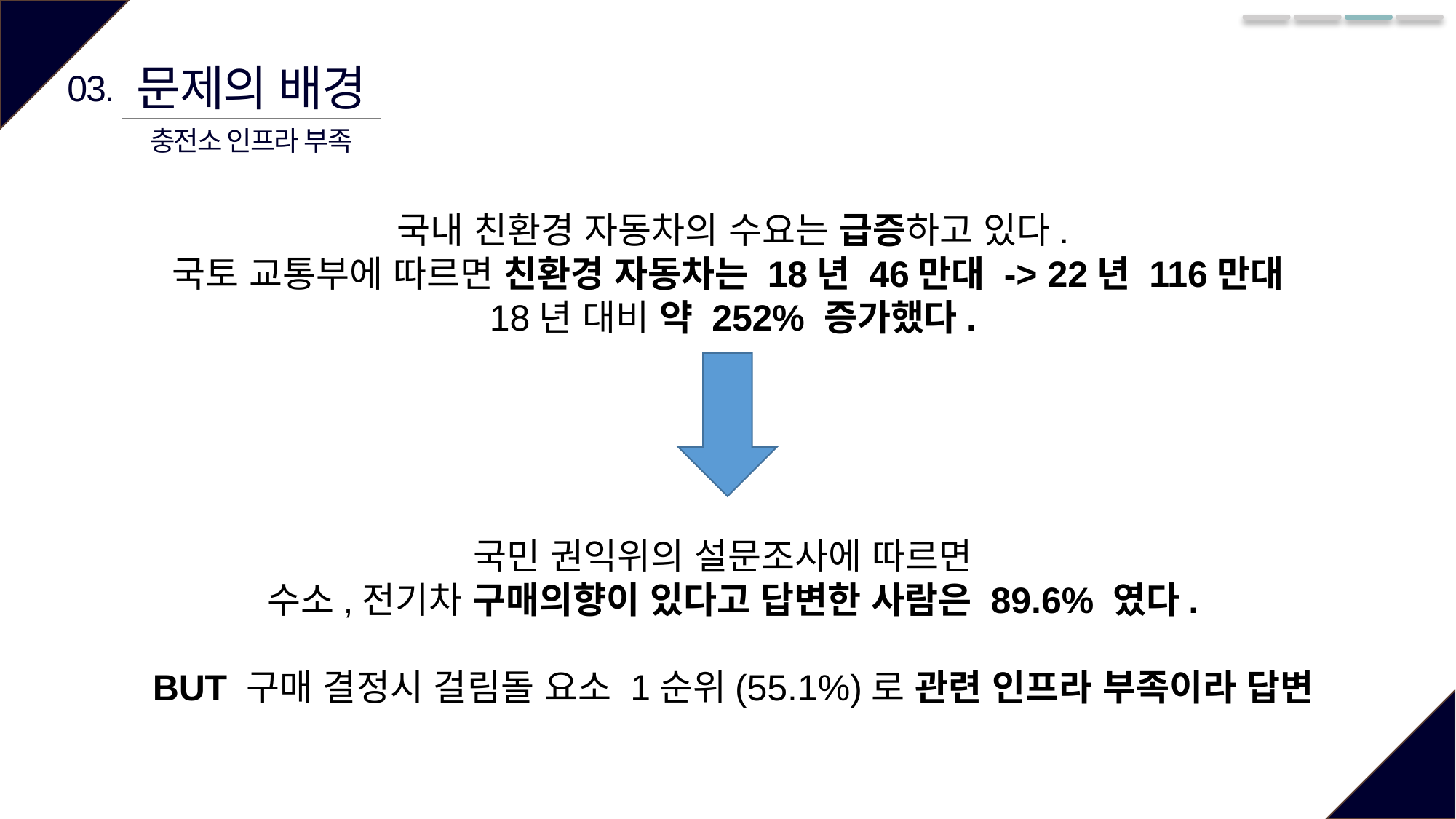

문제의 배경
03.
충전소 인프라 부족
국내 친환경 자동차의 수요는 급증하고 있다.
국토 교통부에 따르면 친환경 자동차는 18년 46만대 -> 22년 116만대
18년 대비 약 252% 증가했다.

국민 권익위의 설문조사에 따르면
수소,전기차 구매의향이 있다고 답변한 사람은 89.6% 였다.

BUT 구매 결정시 걸림돌 요소 1순위(55.1%)로 관련 인프라 부족이라 답변